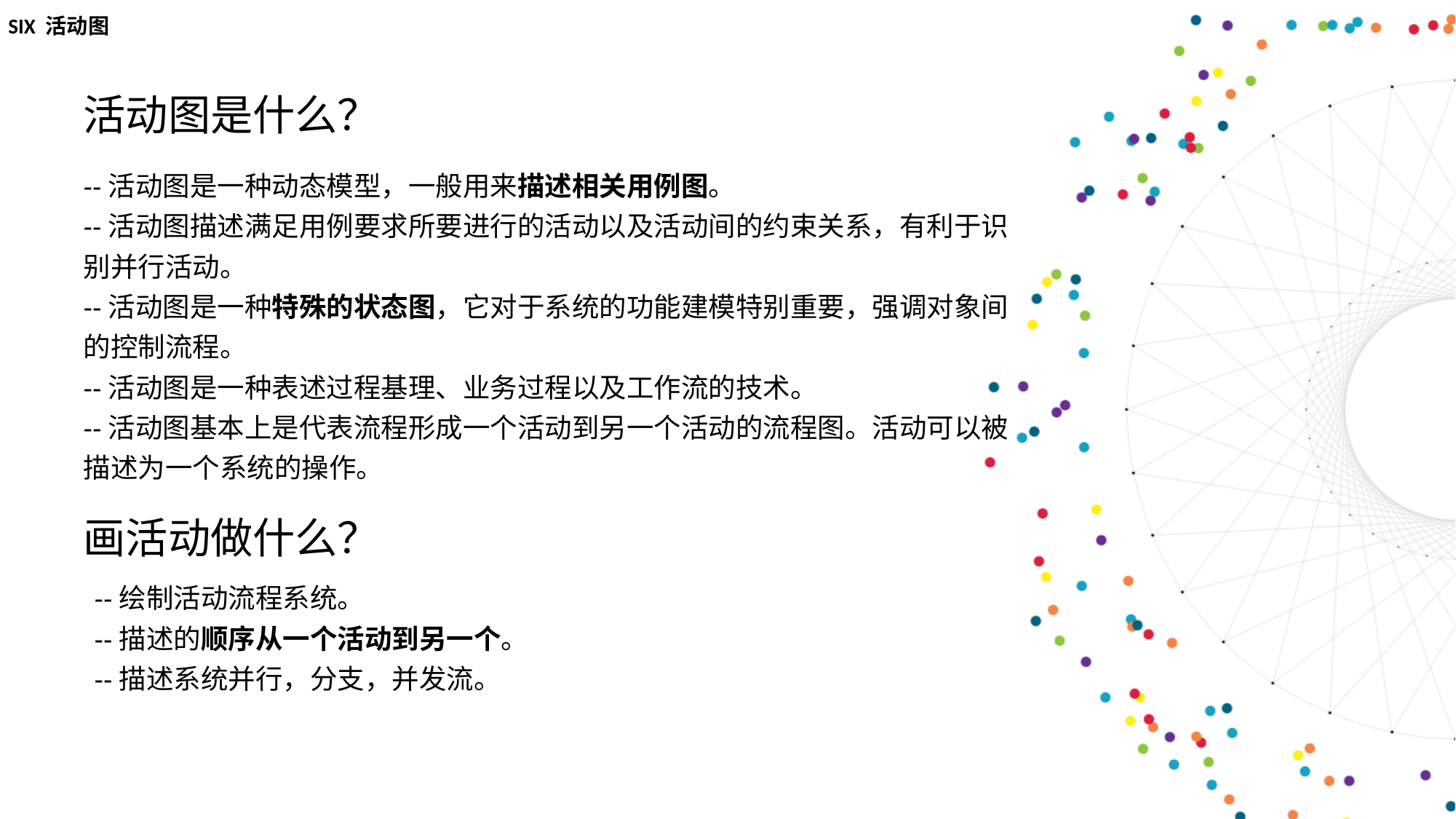

SIX 活动图
活动图是什么？
--活动图是一种动态模型，一般用来描述相关用例图。
--活动图描述满足用例要求所要进行的活动以及活动间的约束关系，有利于识别并行活动。
--活动图是一种特殊的状态图，它对于系统的功能建模特别重要，强调对象间的控制流程。
--活动图是一种表述过程基理、业务过程以及工作流的技术。
--活动图基本上是代表流程形成一个活动到另一个活动的流程图。活动可以被描述为一个系统的操作。
画活动做什么？
--绘制活动流程系统。
--描述的顺序从一个活动到另一个。
--描述系统并行，分支，并发流。